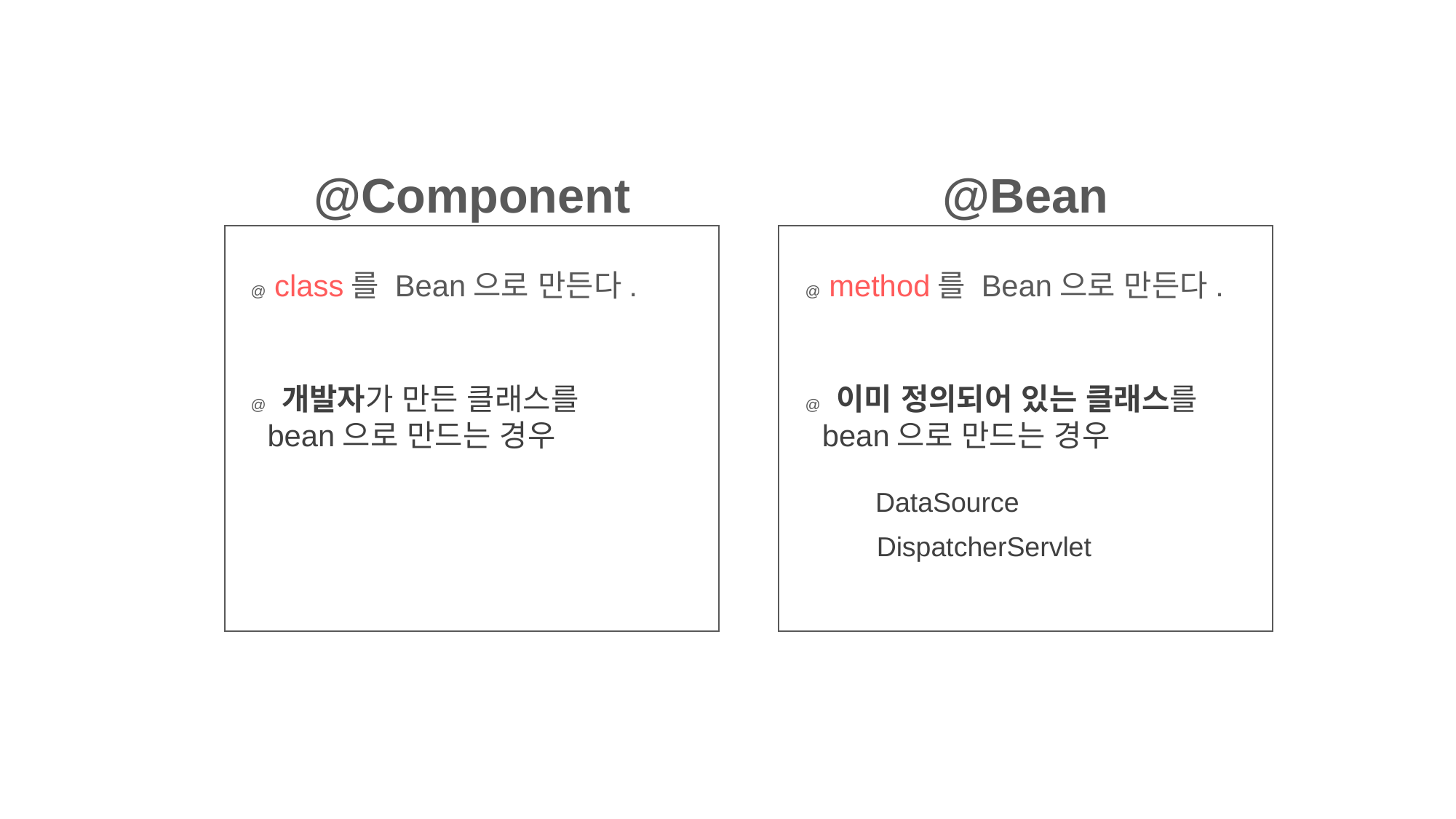

@Component
@Bean

@ class를 Bean으로 만든다.
@ method를 Bean으로 만든다.
@ 개발자가 만든 클래스를
  bean으로 만드는 경우
@ 이미 정의되어 있는 클래스를
  bean으로 만드는 경우
DataSource
DispatcherServlet